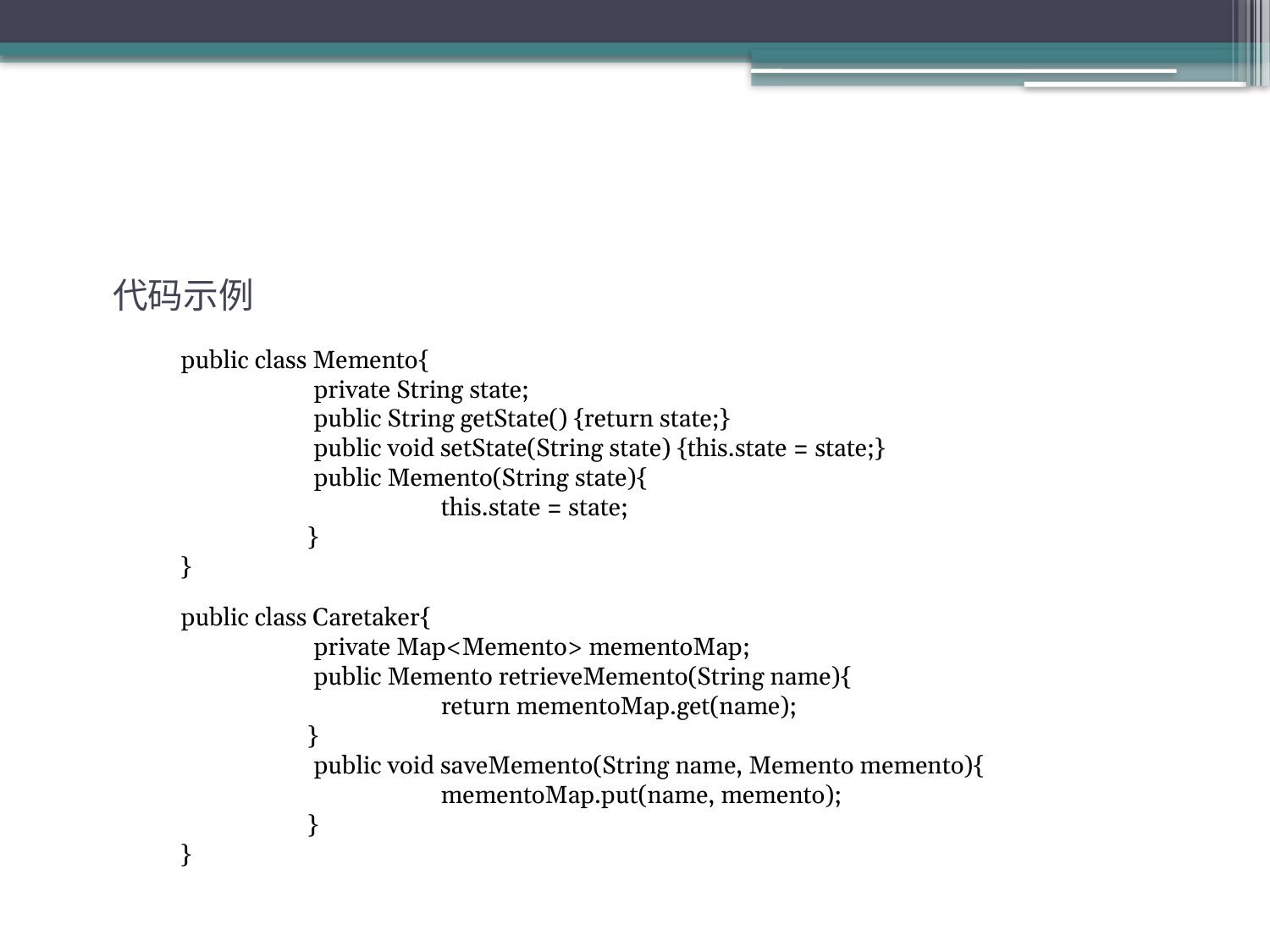

代码示例
public class Memento{
	 private String state;
	 public String getState() {return state;}
	 public void setState(String state) {this.state = state;}
	 public Memento(String state){
		 this.state = state;
	}
}
public class Caretaker{
	 private Map<Memento> mementoMap;
	 public Memento retrieveMemento(String name){
		 return mementoMap.get(name);
	}
	 public void saveMemento(String name, Memento memento){
		 mementoMap.put(name, memento);
	}
}